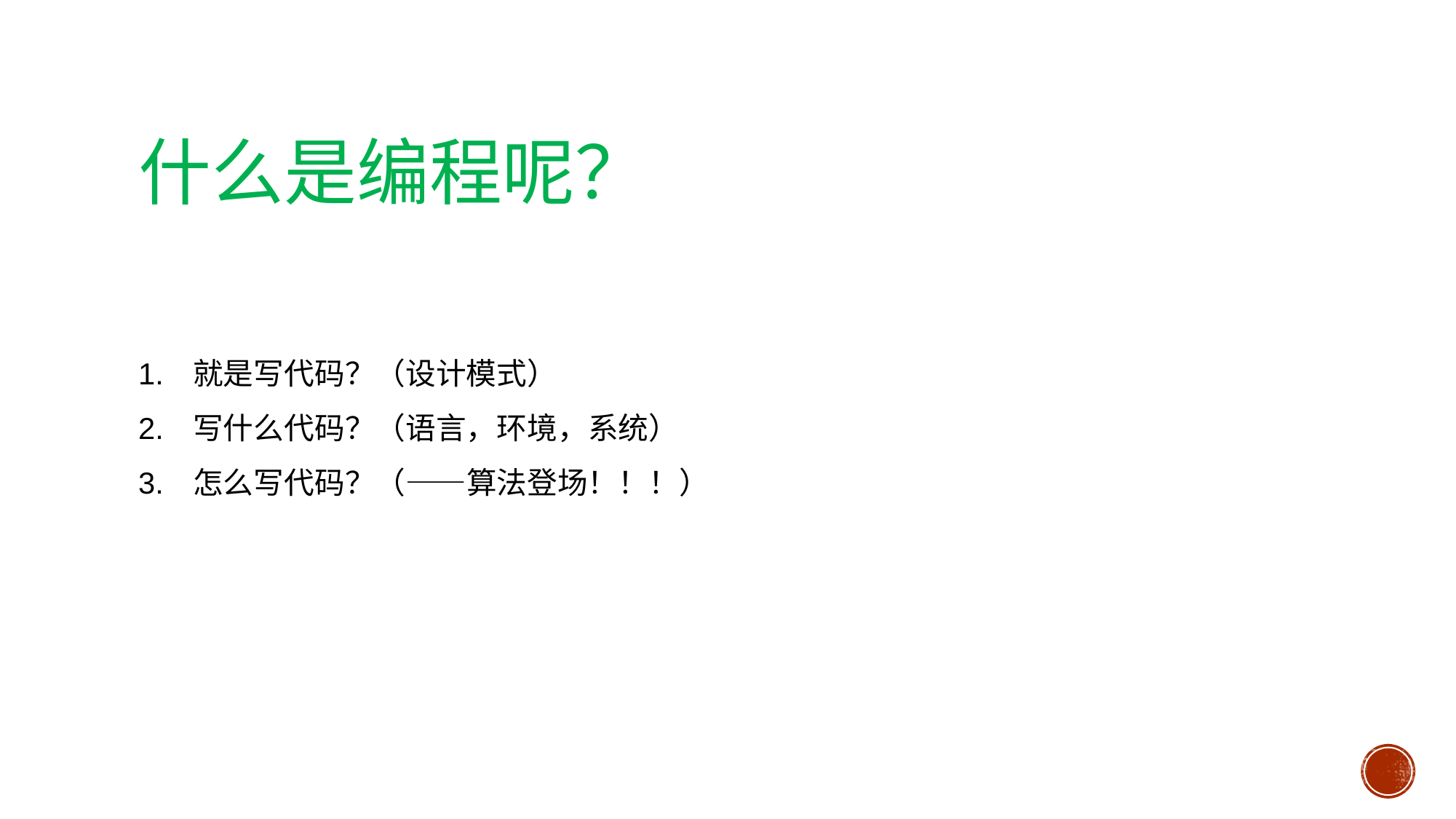

什么是编程呢？
就是写代码？（设计模式）
写什么代码？（语言，环境，系统）
怎么写代码？（——算法登场！！！）